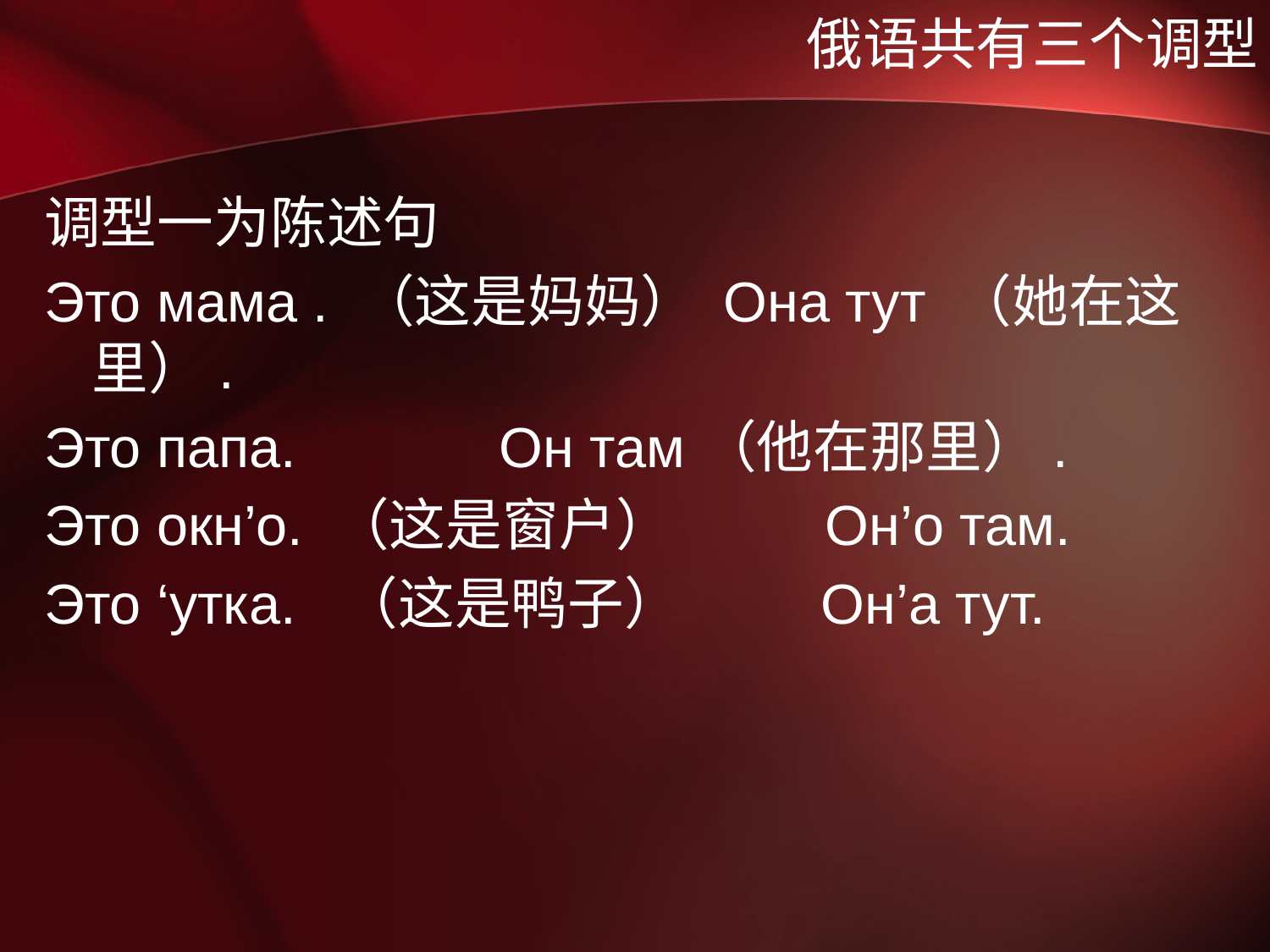

# 俄语共有三个调型
调型一为陈述句
Это мама . （这是妈妈） Она тут （她在这里）.
Это папа.             Он там（他在那里）.
Это окн’о. （这是窗户）           Он’о там.
Это ‘утка.  （这是鸭子）          Он’а тут.